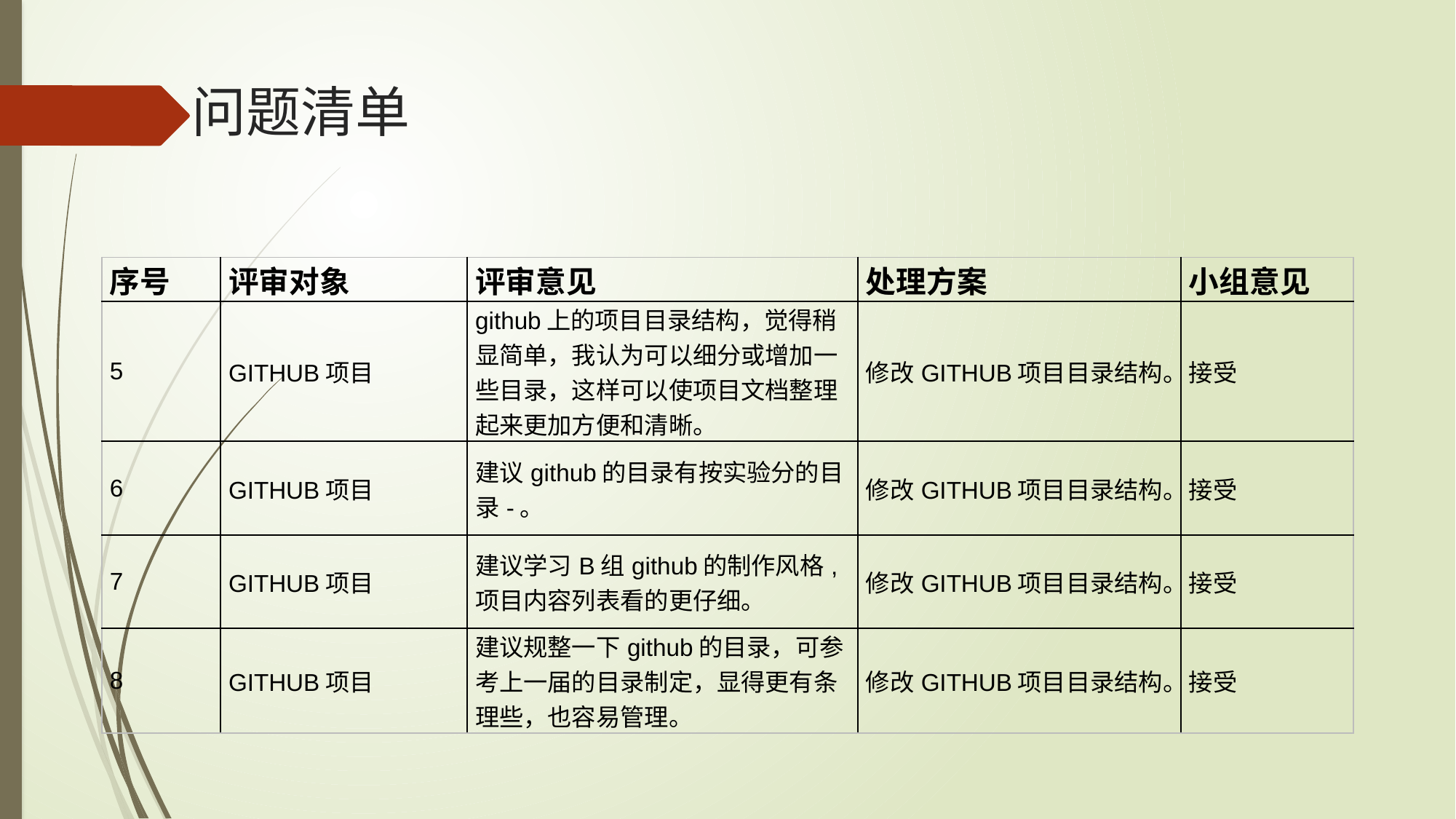

# 问题清单
| 序号 | 评审对象 | 评审意见 | 处理方案 | 小组意见 |
| --- | --- | --- | --- | --- |
| 5 | GITHUB项目 | github上的项目目录结构，觉得稍显简单，我认为可以细分或增加一些目录，这样可以使项目文档整理起来更加方便和清晰。 | 修改GITHUB项目目录结构。 | 接受 |
| 6 | GITHUB项目 | 建议github的目录有按实验分的目录-。 | 修改GITHUB项目目录结构。 | 接受 |
| 7 | GITHUB项目 | 建议学习B组github的制作风格,项目内容列表看的更仔细。 | 修改GITHUB项目目录结构。 | 接受 |
| 8 | GITHUB项目 | 建议规整一下github的目录，可参考上一届的目录制定，显得更有条理些，也容易管理。 | 修改GITHUB项目目录结构。 | 接受 |